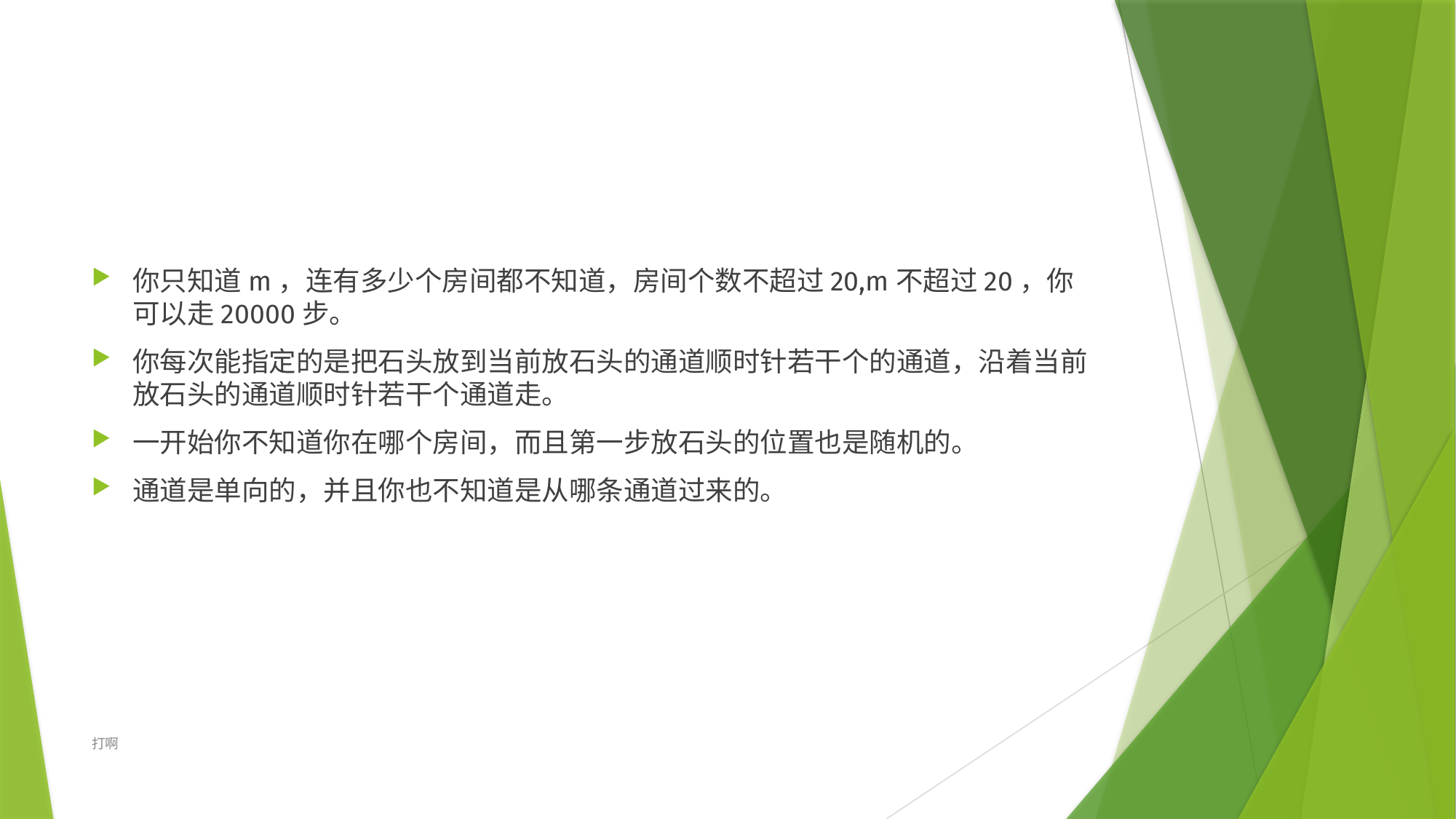

#
你只知道m，连有多少个房间都不知道，房间个数不超过20,m不超过20，你可以走20000步。
你每次能指定的是把石头放到当前放石头的通道顺时针若干个的通道，沿着当前放石头的通道顺时针若干个通道走。
一开始你不知道你在哪个房间，而且第一步放石头的位置也是随机的。
通道是单向的，并且你也不知道是从哪条通道过来的。
打啊